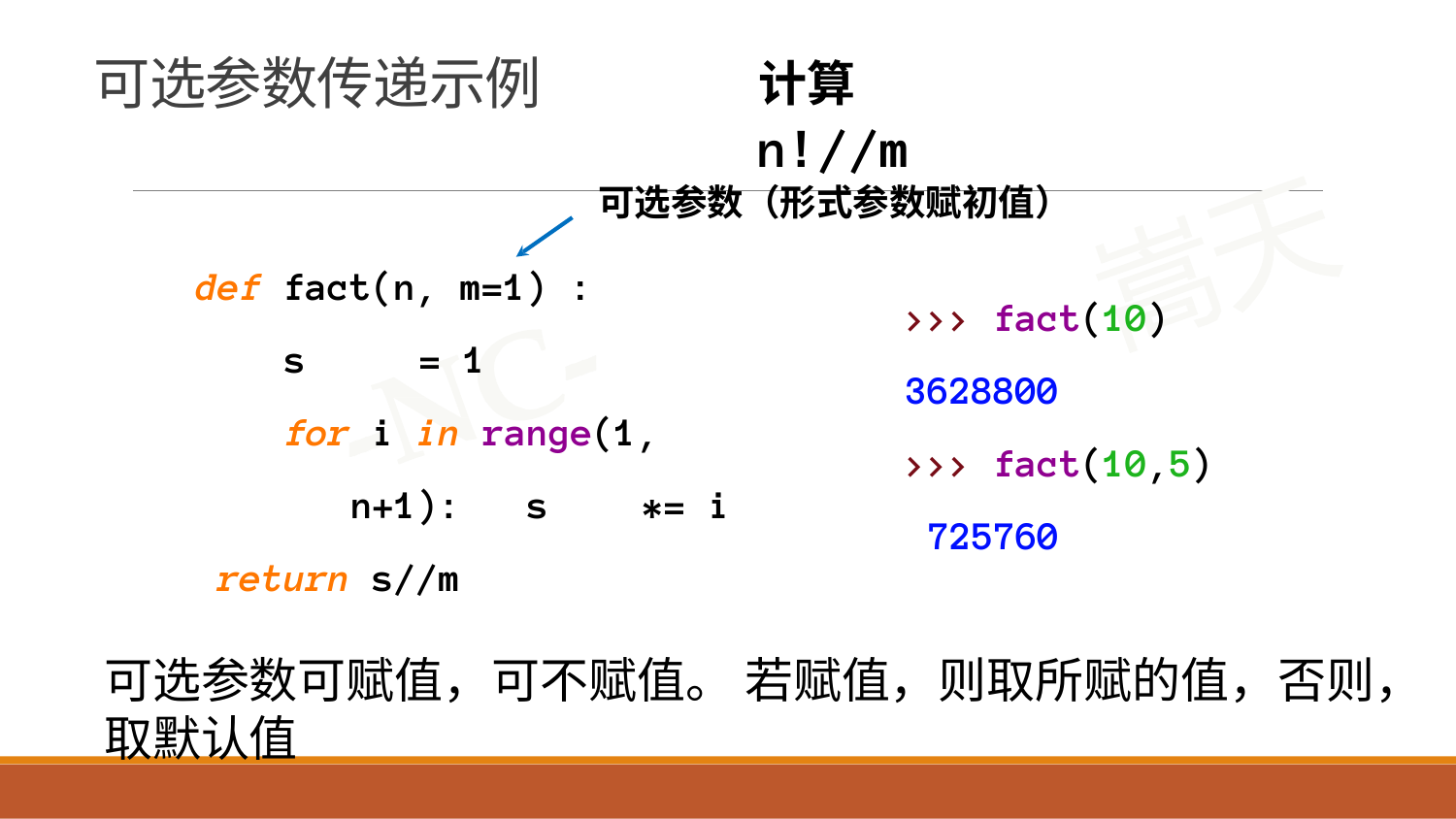

# 可选参数传递示例
计算 n!//m

可选参数（形式参数赋初值）

def fact(n, m=1) :
s	=	1
for i in range(1,	n+1):   s	*= i
return s//m
>>> fact(10)
3628800
>>> fact(10,5)  725760

可选参数可赋值，可不赋值。 若赋值，则取所赋的值，否则，取默认值